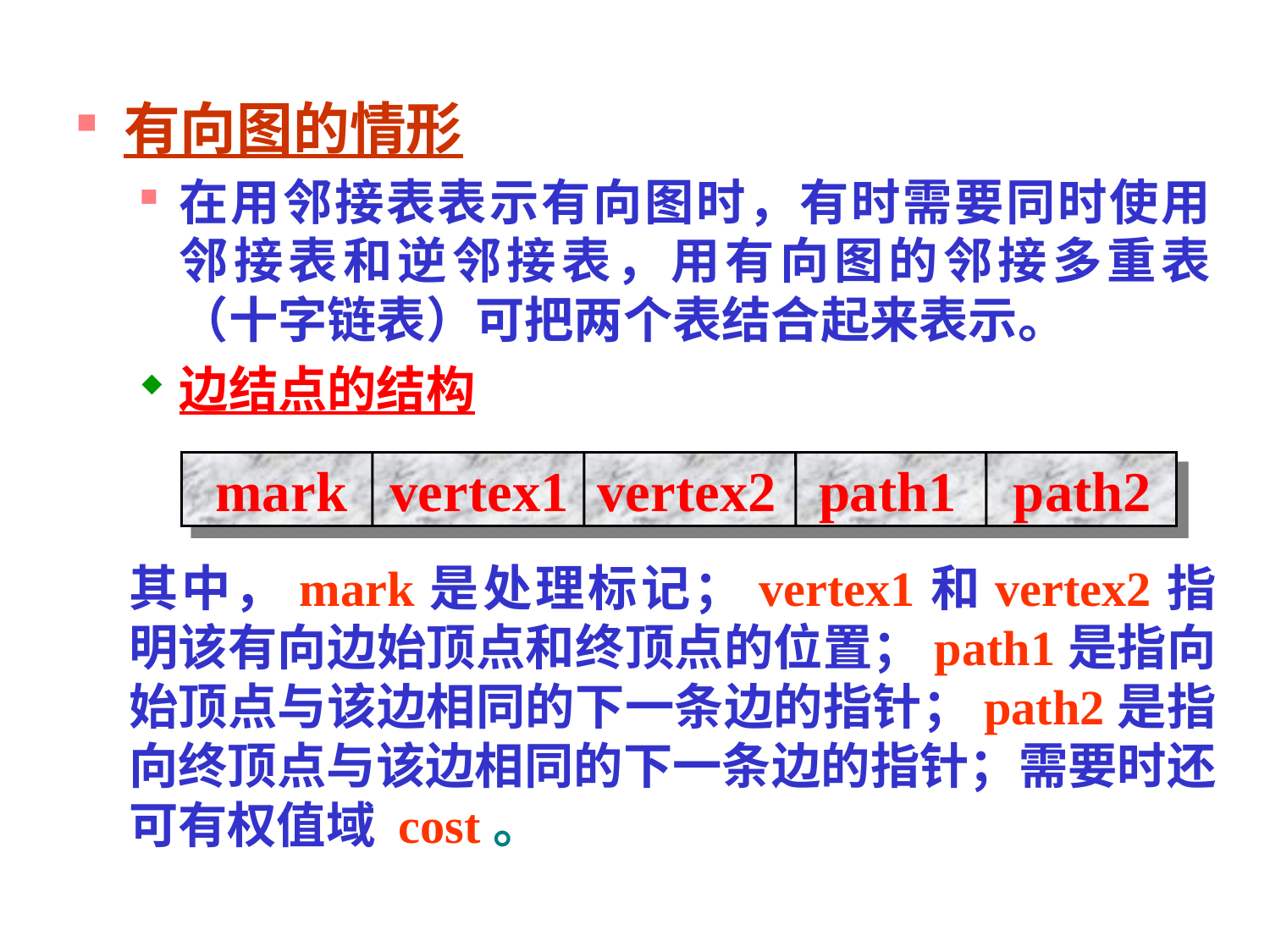

有向图的情形
在用邻接表表示有向图时，有时需要同时使用邻接表和逆邻接表，用有向图的邻接多重表（十字链表）可把两个表结合起来表示。
边结点的结构
  mark   vertex1  vertex2   path1    path2

其中，mark是处理标记；vertex1和vertex2指明该有向边始顶点和终顶点的位置；path1是指向始顶点与该边相同的下一条边的指针；path2是指向终顶点与该边相同的下一条边的指针；需要时还可有权值域 cost。
62